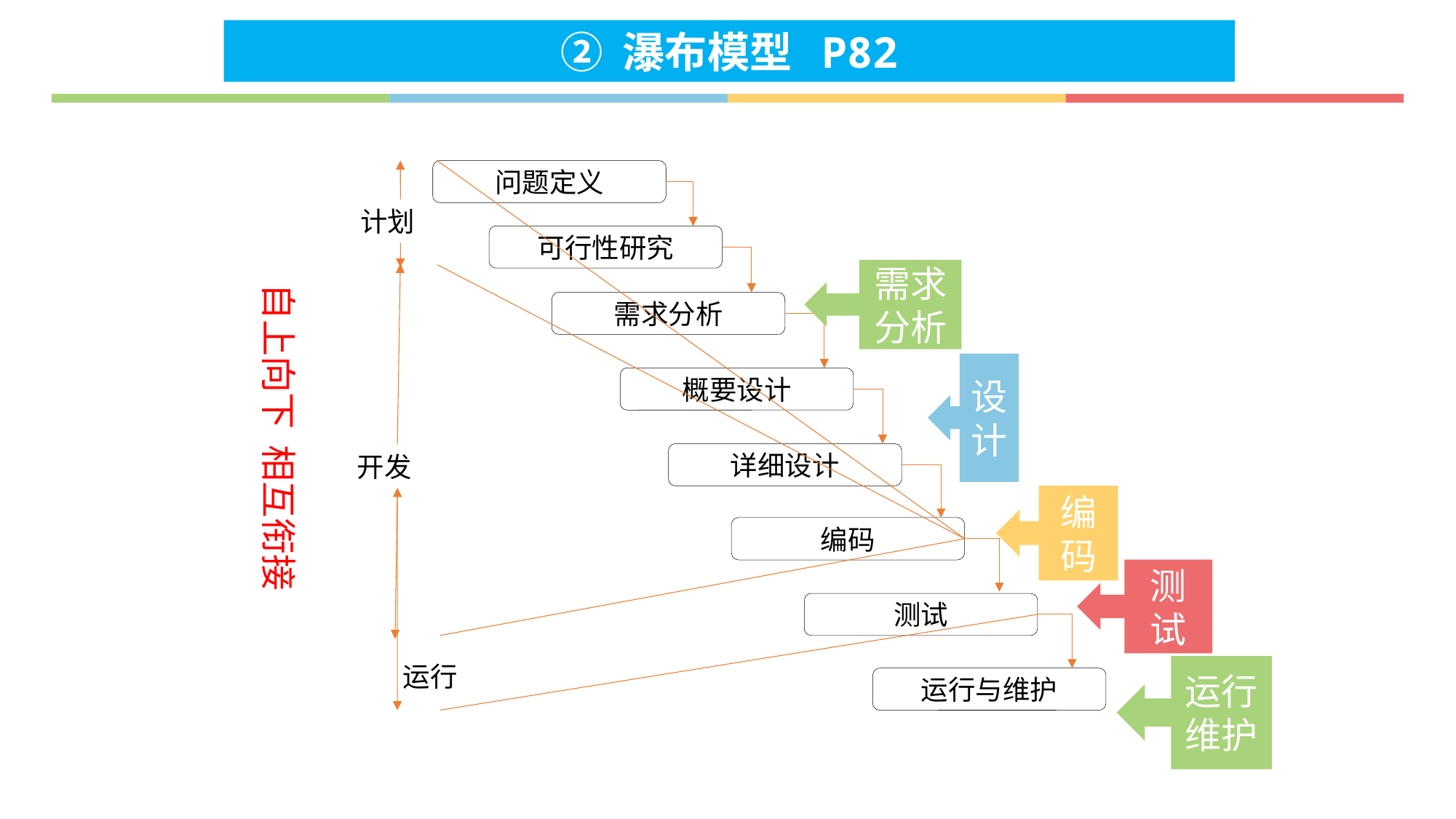

② 瀑布模型  P82
问题定义
计划
可行性研究
需求分析
概要设计
详细设计
开发
编码
测试
运行
运行与维护
需求分析
自上向下  相互衔接
设计
编码
测试
运行维护